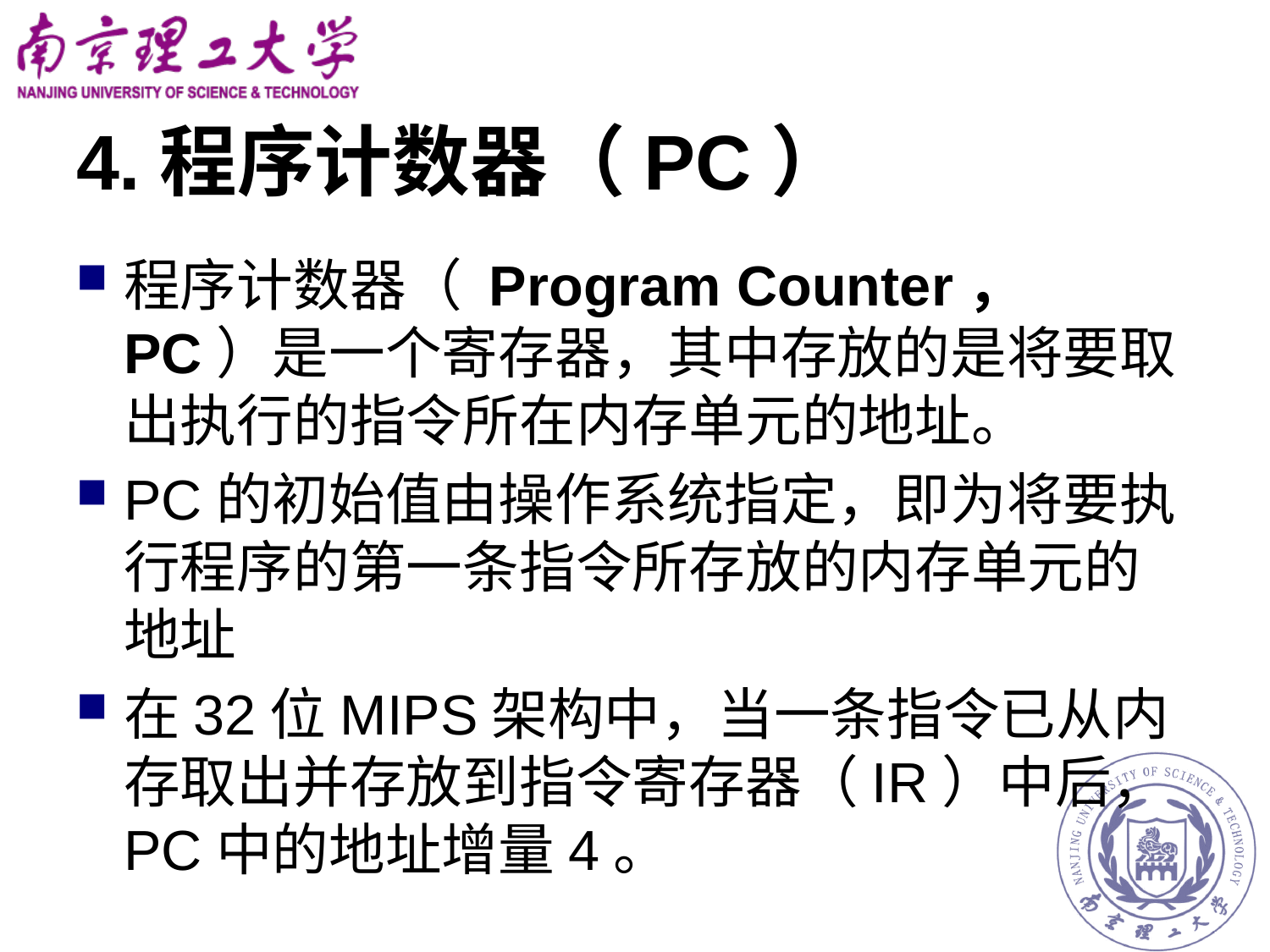

# 4.程序计数器（PC）
程序计数器（ Program Counter， PC）是一个寄存器，其中存放的是将要取出执行的指令所在内存单元的地址。
PC的初始值由操作系统指定，即为将要执行程序的第一条指令所存放的内存单元的地址
在32位MIPS架构中，当一条指令已从内存取出并存放到指令寄存器（IR）中后，PC中的地址增量4。